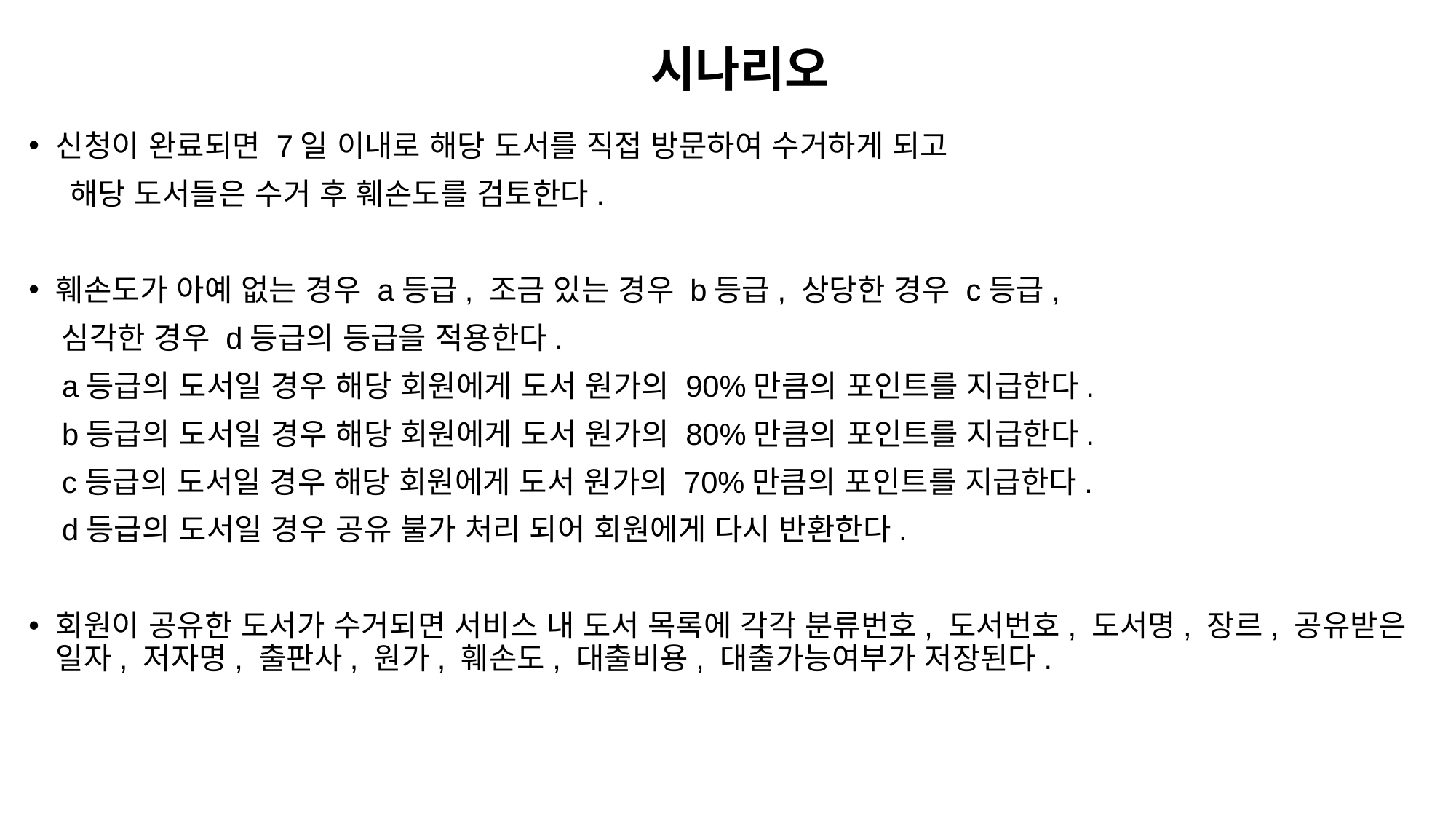

시나리오
신청이 완료되면 7일 이내로 해당 도서를 직접 방문하여 수거하게 되고
    해당 도서들은 수거 후 훼손도를 검토한다.

훼손도가 아예 없는 경우 a등급, 조금 있는 경우 b등급, 상당한 경우 c등급,
   심각한 경우 d등급의 등급을 적용한다.
    a등급의 도서일 경우 해당 회원에게 도서 원가의 90%만큼의 포인트를 지급한다.
    b등급의 도서일 경우 해당 회원에게 도서 원가의 80%만큼의 포인트를 지급한다.
    c등급의 도서일 경우 해당 회원에게 도서 원가의 70%만큼의 포인트를 지급한다.
    d등급의 도서일 경우 공유 불가 처리 되어 회원에게 다시 반환한다.

회원이 공유한 도서가 수거되면 서비스 내 도서 목록에 각각 분류번호, 도서번호, 도서명, 장르, 공유받은 일자, 저자명, 출판사, 원가, 훼손도, 대출비용, 대출가능여부가 저장된다.